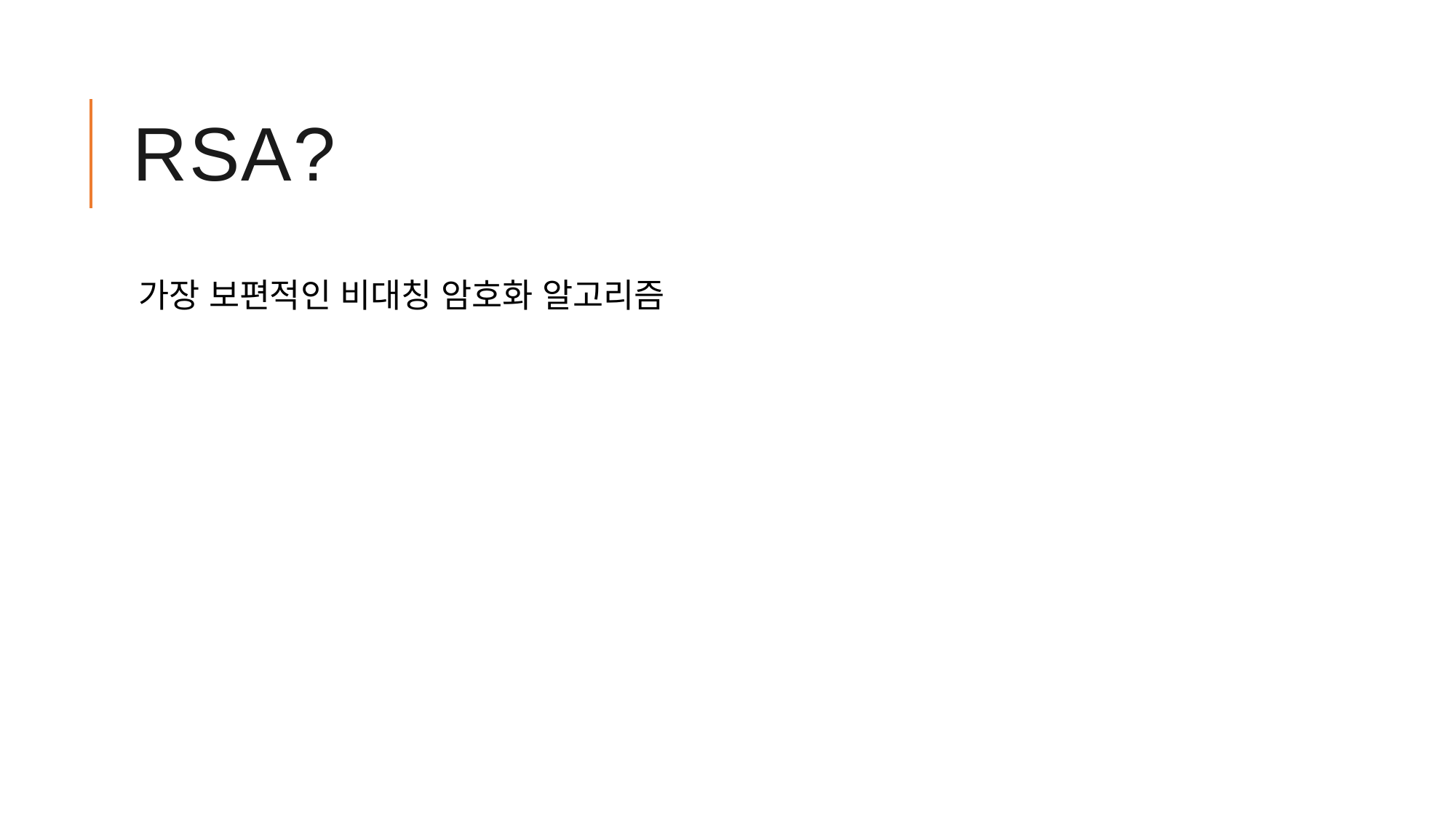

# RSA?
가장 보편적인 비대칭 암호화 알고리즘